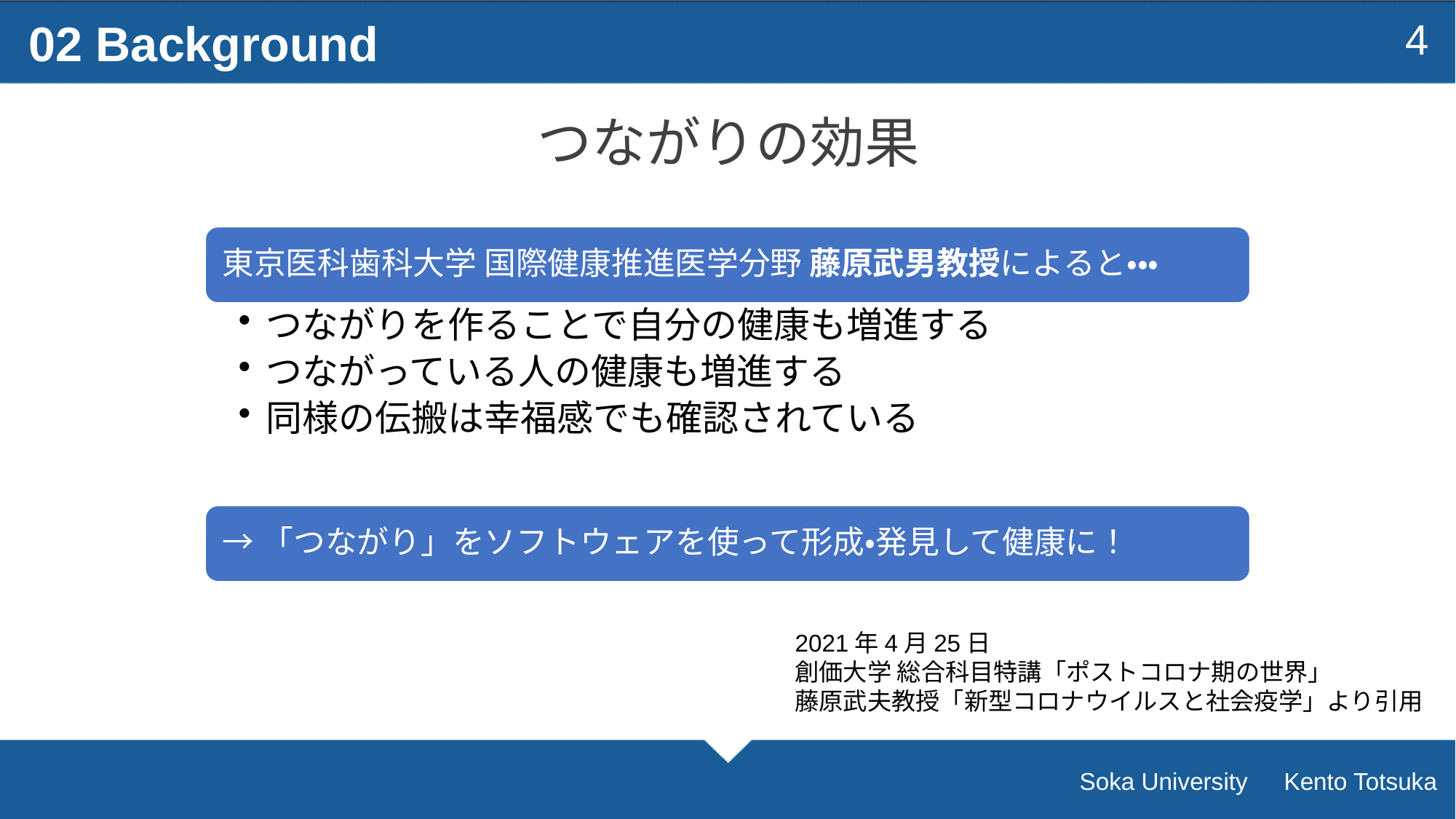

02 Background
4
つながりの効果
東京医科歯科大学 国際健康推進医学分野 藤原武男教授によると・・・
つながりを作ることで自分の健康も増進する
つながっている人の健康も増進する
同様の伝搬は幸福感でも確認されている
→「つながり」をソフトウェアを使って形成・発見して健康に！
2021年4月25日
創価大学 総合科目特講「ポストコロナ期の世界」
藤原武夫教授「新型コロナウイルスと社会疫学」より引用
Soka University　Kento Totsuka